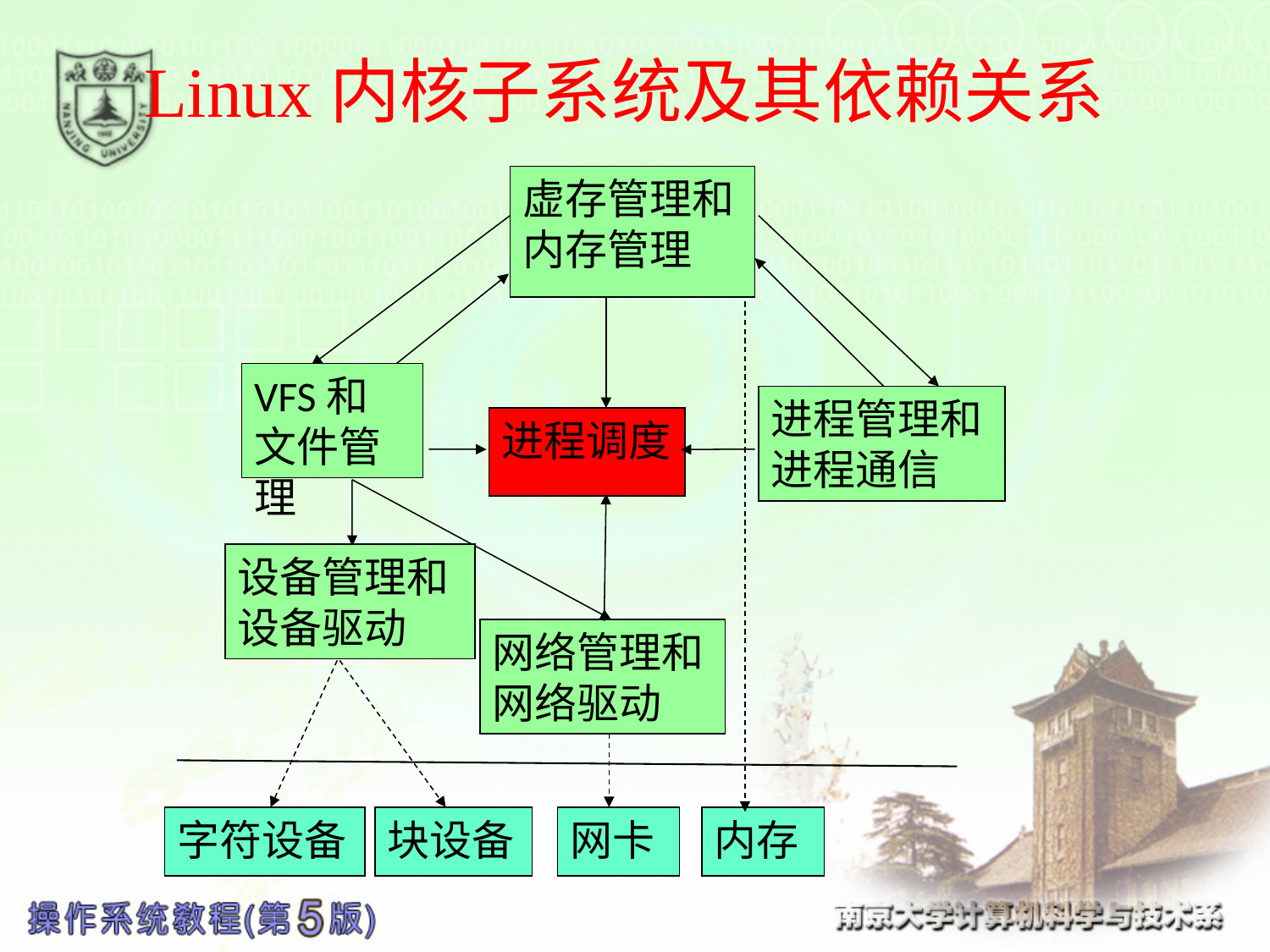

# Linux内核子系统及其依赖关系
虚存管理和内存管理
VFS和文件管理
进程管理和进程通信
进程调度
设备管理和设备驱动
网络管理和网络驱动
字符设备
块设备
网卡
内存